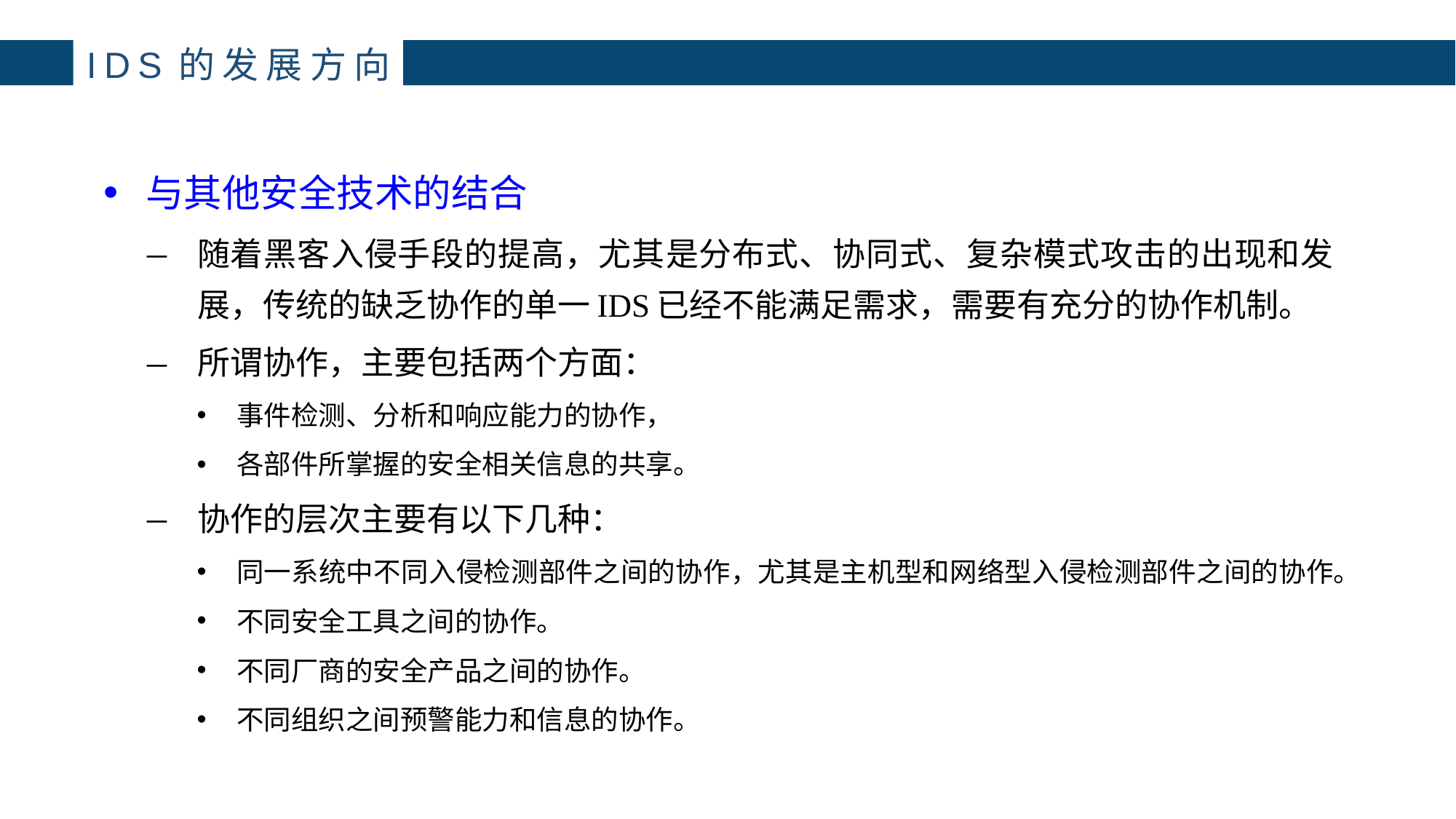

# IDS的发展方向
与其他安全技术的结合
随着黑客入侵手段的提高，尤其是分布式、协同式、复杂模式攻击的出现和发展，传统的缺乏协作的单一IDS已经不能满足需求，需要有充分的协作机制。
所谓协作，主要包括两个方面：
事件检测、分析和响应能力的协作，
各部件所掌握的安全相关信息的共享。
协作的层次主要有以下几种：
同一系统中不同入侵检测部件之间的协作，尤其是主机型和网络型入侵检测部件之间的协作。
不同安全工具之间的协作。
不同厂商的安全产品之间的协作。
不同组织之间预警能力和信息的协作。